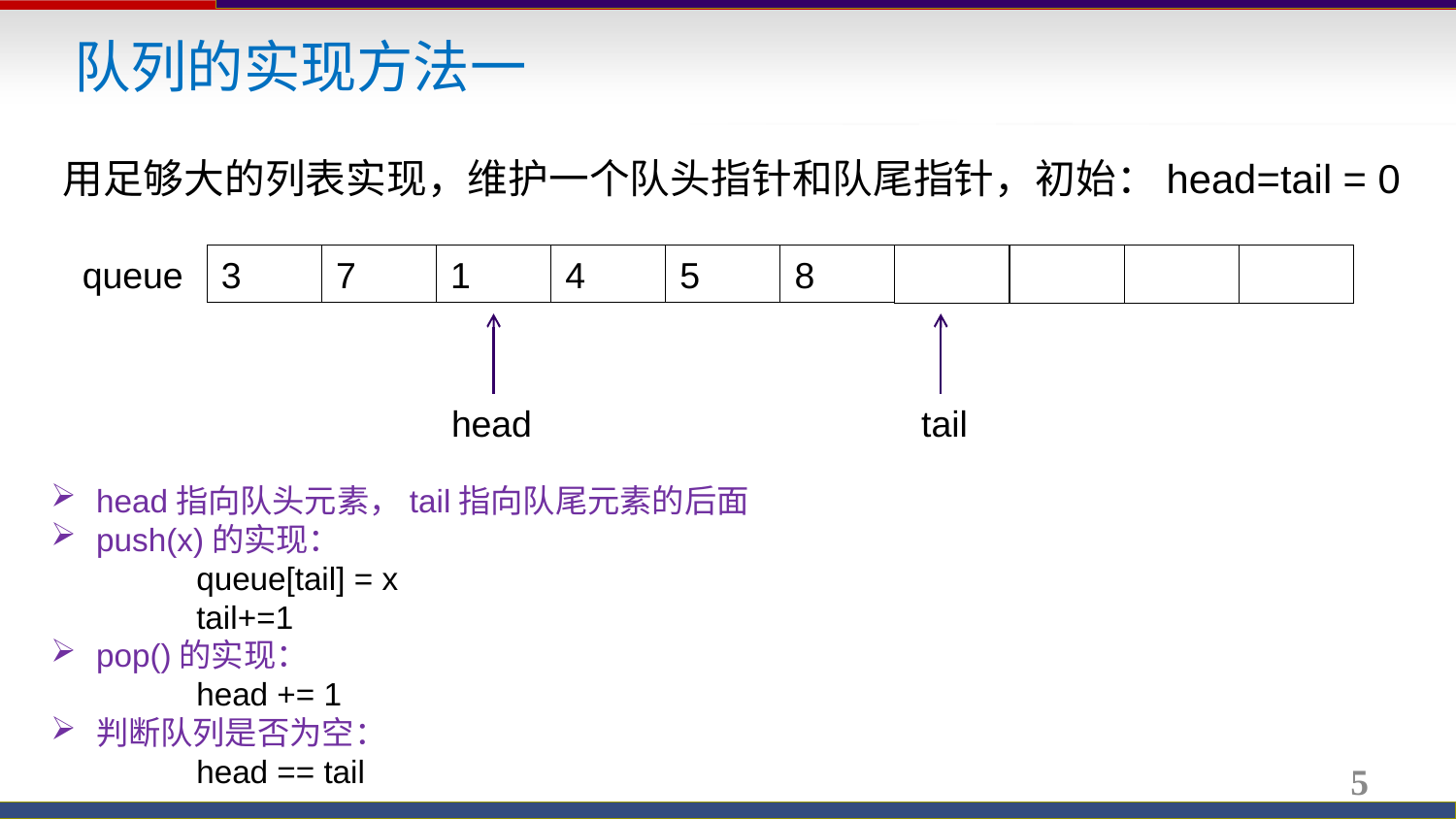

队列的实现方法一
用足够大的列表实现，维护一个队头指针和队尾指针，初始：head=tail = 0
queue
3
7
1
4
5
8

head
tail
head指向队头元素，tail指向队尾元素的后面
push(x)的实现：
	queue[tail] = x
	tail+=1
pop()的实现：
	head += 1
判断队列是否为空：
	head == tail